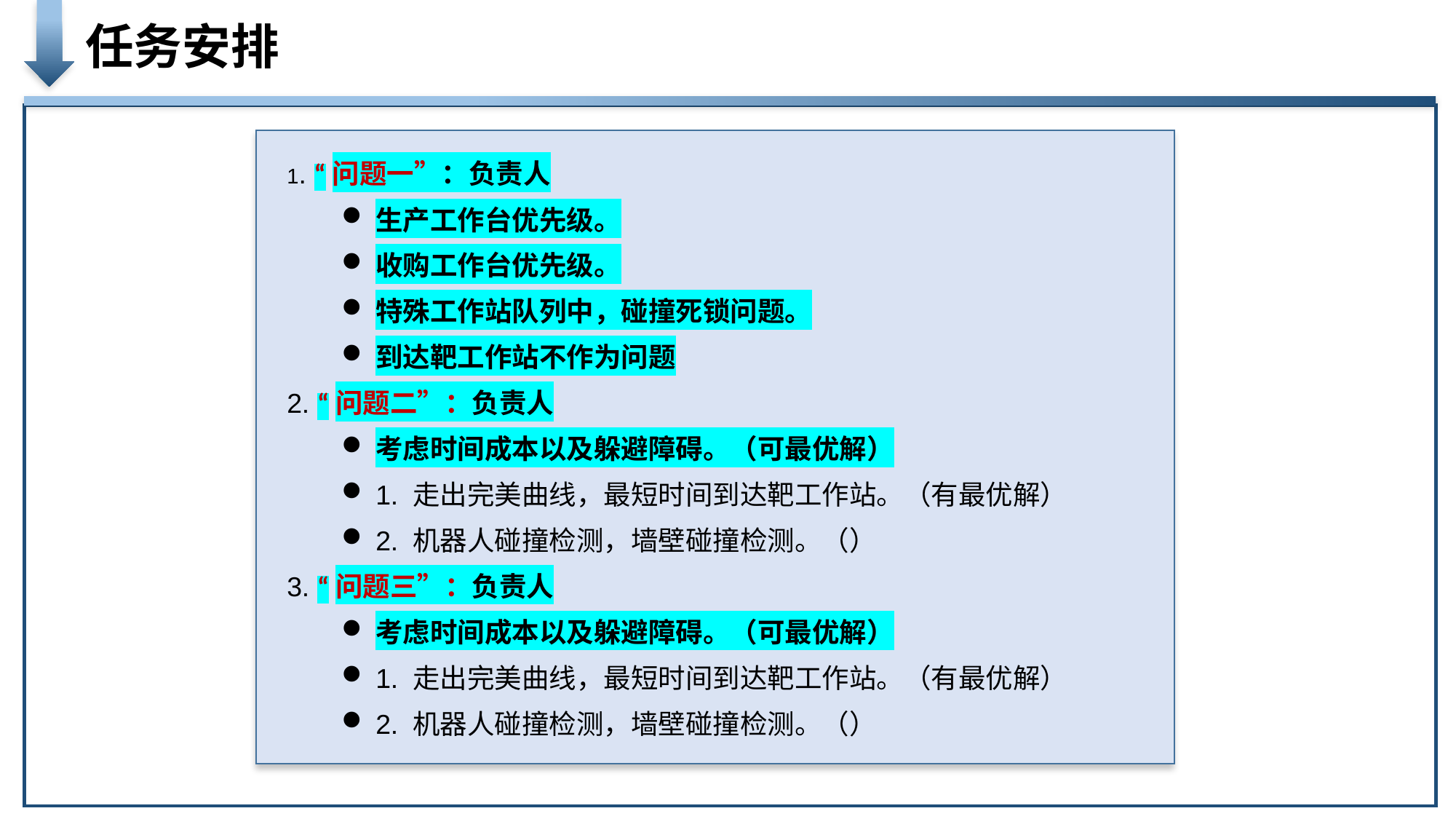

任务安排

1. “问题一”：负责人
生产工作台优先级。
收购工作台优先级。
特殊工作站队列中，碰撞死锁问题。
到达靶工作站不作为问题
2. “问题二”：负责人
考虑时间成本以及躲避障碍。（可最优解）
1. 走出完美曲线，最短时间到达靶工作站。（有最优解）
2. 机器人碰撞检测，墙壁碰撞检测。（）
3. “问题三”：负责人
考虑时间成本以及躲避障碍。（可最优解）
1. 走出完美曲线，最短时间到达靶工作站。（有最优解）
2. 机器人碰撞检测，墙壁碰撞检测。（）